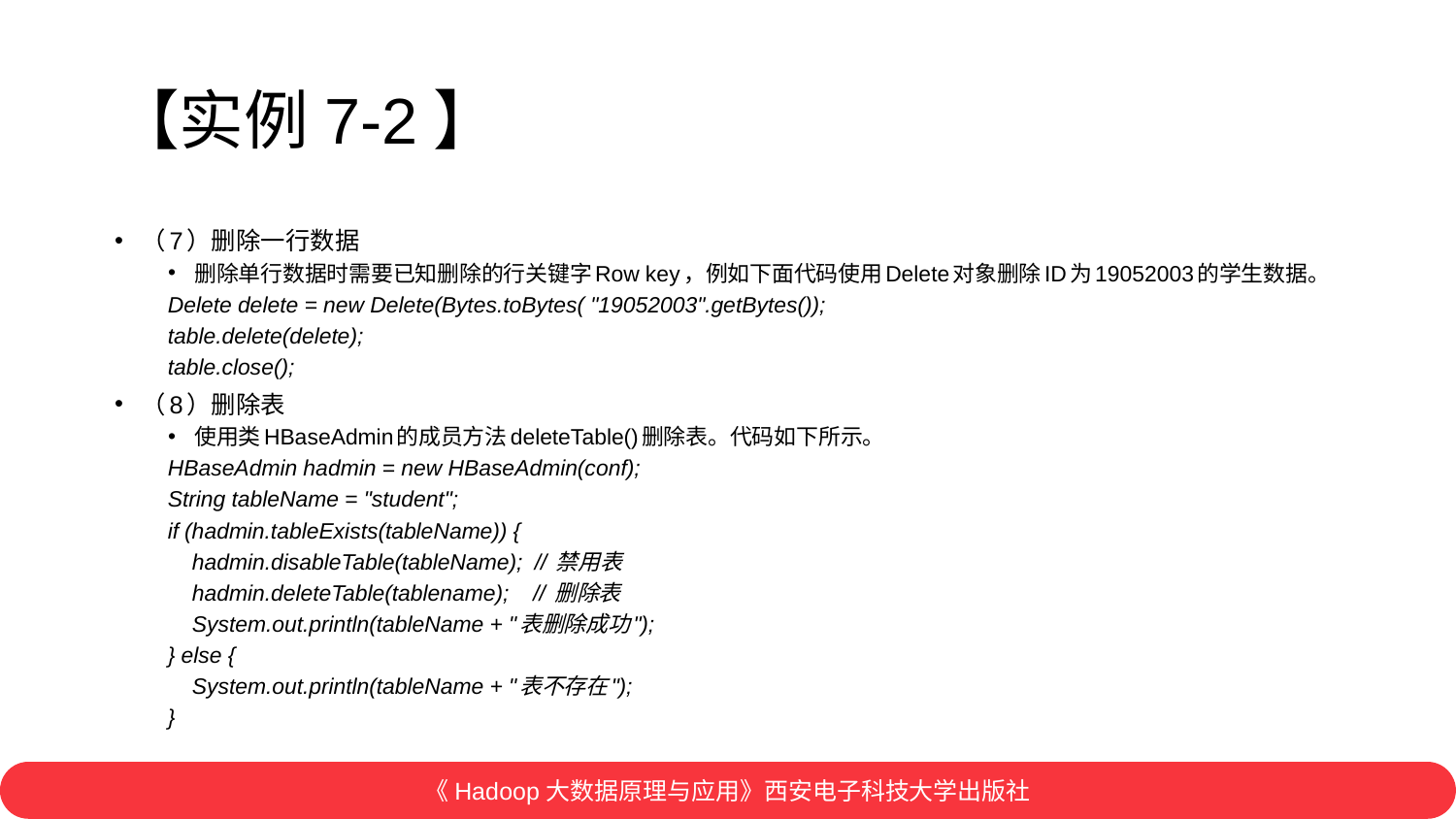

# 【实例7-2】
（7）删除一行数据
删除单行数据时需要已知删除的行关键字Row key，例如下面代码使用Delete对象删除ID为19052003的学生数据。
Delete delete = new Delete(Bytes.toBytes( "19052003".getBytes());
table.delete(delete);
table.close();
（8）删除表
使用类HBaseAdmin的成员方法deleteTable()删除表。代码如下所示。
HBaseAdmin hadmin = new HBaseAdmin(conf);
String tableName = "student";
if (hadmin.tableExists(tableName)) {
    hadmin.disableTable(tableName);  // 禁用表
    hadmin.deleteTable(tablename);    // 删除表
    System.out.println(tableName + "表删除成功");
} else {
    System.out.println(tableName + "表不存在");
}